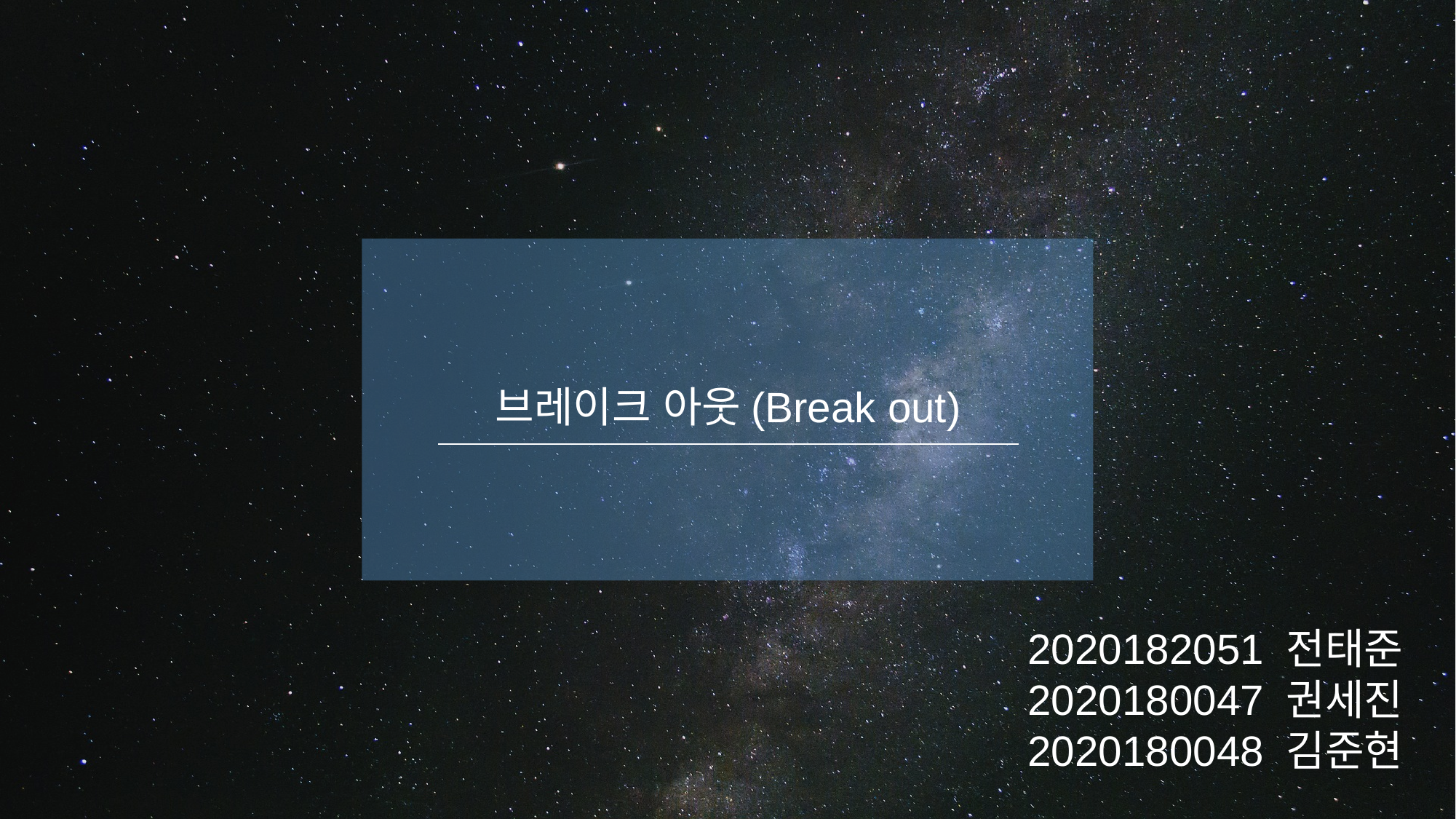

브레이크 아웃(Break out)
2020182051 전태준
2020180047 권세진
2020180048 김준현